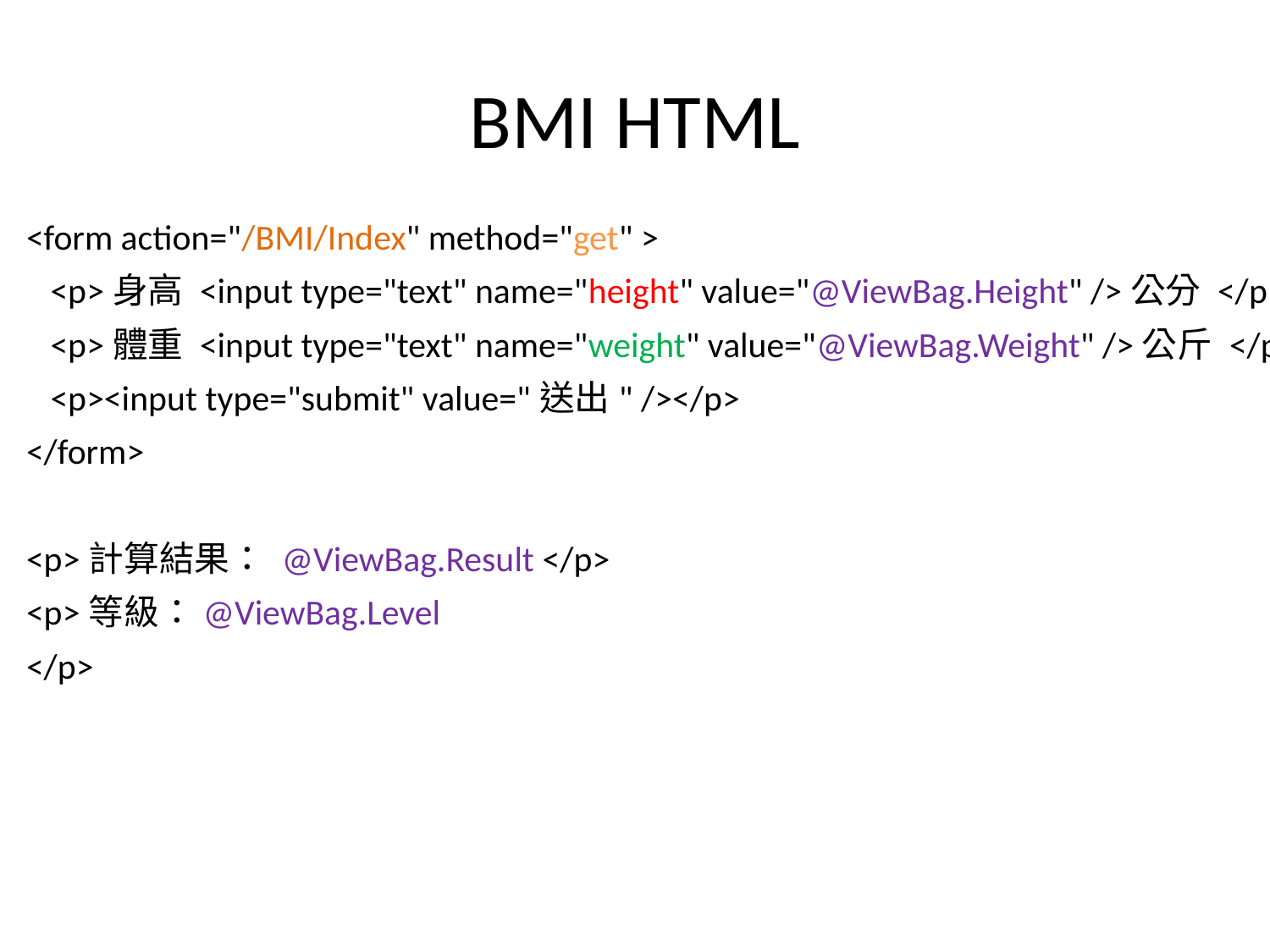

# BMI HTML
<form action="/BMI/Index" method="get" >
   <p>身高 <input type="text" name="height" value="@ViewBag.Height" />公分 </p>
   <p>體重 <input type="text" name="weight" value="@ViewBag.Weight" />公斤 </p>
   <p><input type="submit" value="送出" /></p>
</form>

<p>計算結果： @ViewBag.Result </p>
<p>等級：@ViewBag.Level
</p>